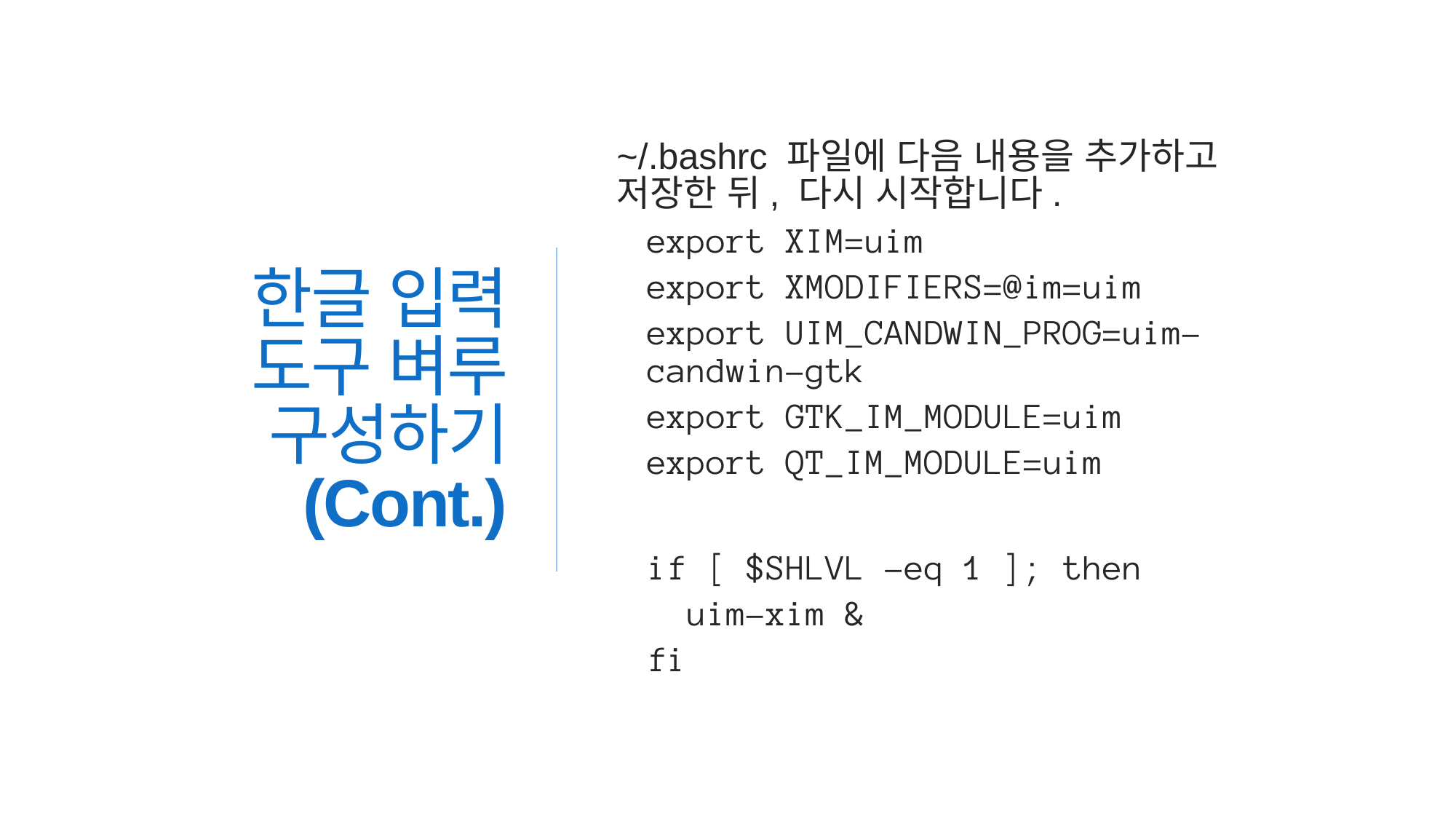

# 한글 입력 도구 벼루 구성하기 (Cont.)
~/.bashrc 파일에 다음 내용을 추가하고 저장한 뒤, 다시 시작합니다.
export XIM=uim
export XMODIFIERS=@im=uim
export UIM_CANDWIN_PROG=uim-candwin-gtk
export GTK_IM_MODULE=uim
export QT_IM_MODULE=uim

if [ $SHLVL -eq 1 ]; then
  uim-xim &
fi